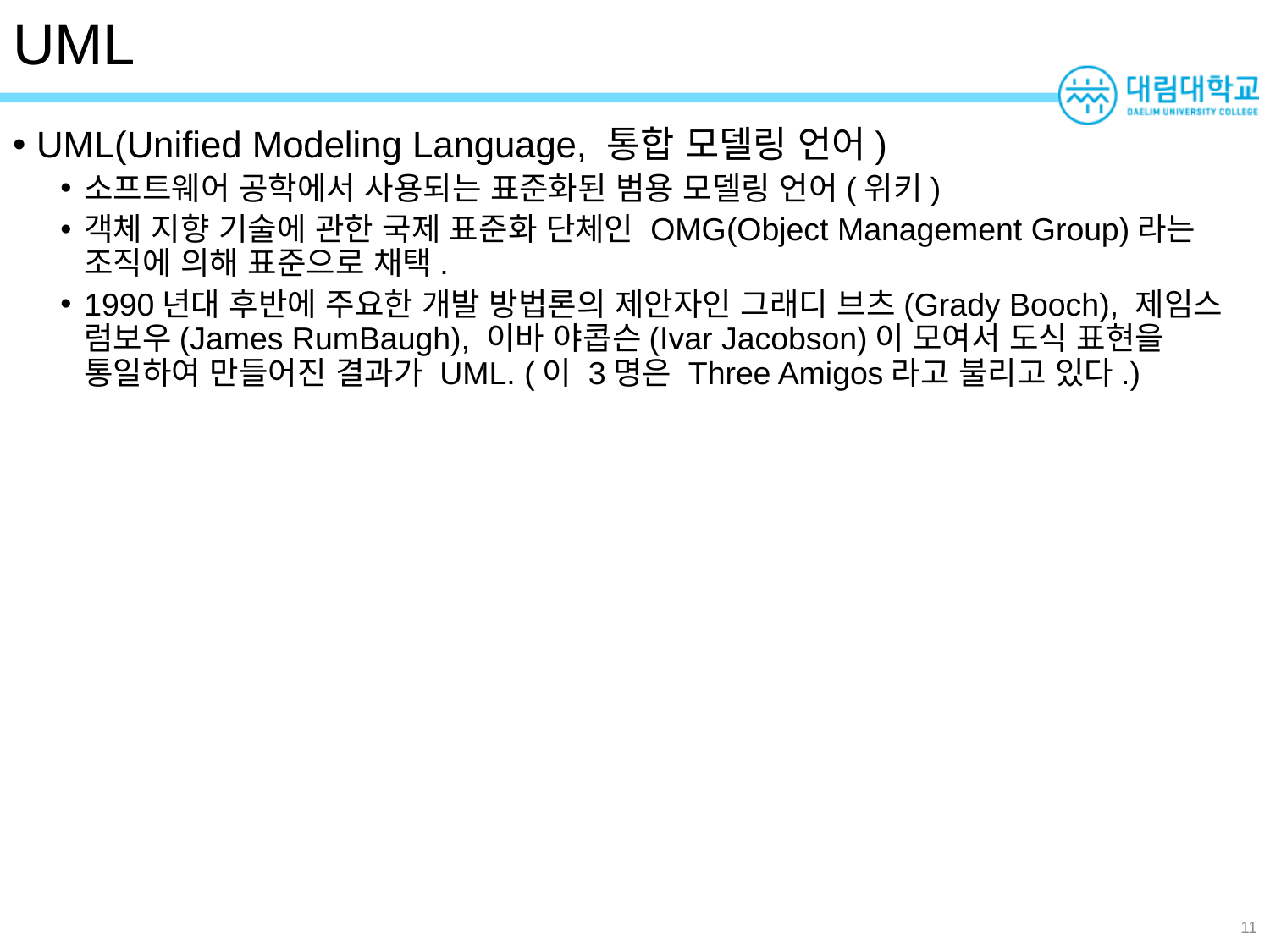

# UML
UML(Unified Modeling Language, 통합 모델링 언어)
소프트웨어 공학에서 사용되는 표준화된 범용 모델링 언어(위키)
객체 지향 기술에 관한 국제 표준화 단체인 OMG(Object Management Group)라는 조직에 의해 표준으로 채택.
1990년대 후반에 주요한 개발 방법론의 제안자인 그래디 브츠(Grady Booch), 제임스 럼보우(James RumBaugh), 이바 야콥슨(Ivar Jacobson)이 모여서 도식 표현을 통일하여 만들어진 결과가 UML. (이 3명은 Three Amigos라고 불리고 있다.)

11